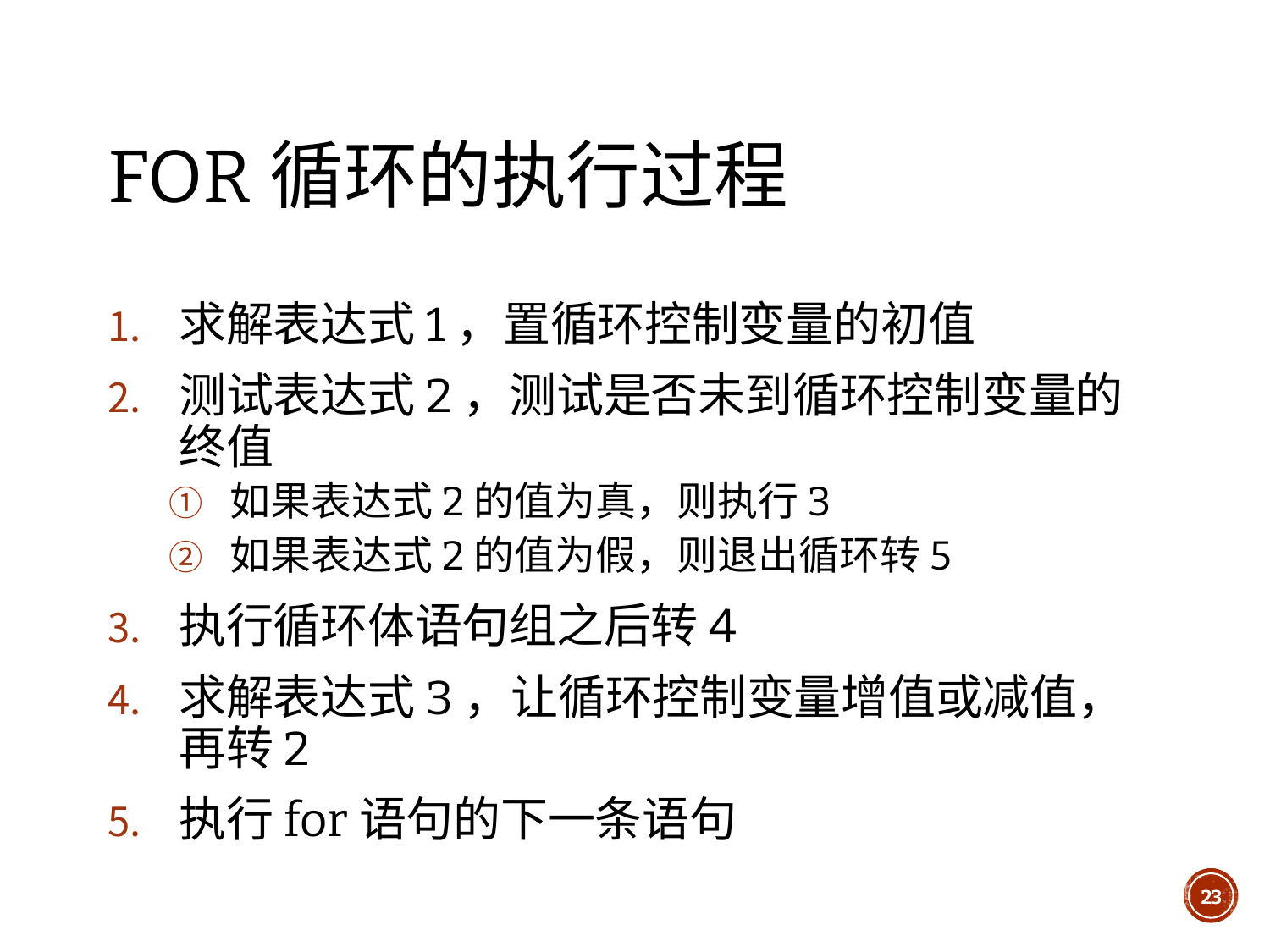

# for循环的执行过程
求解表达式1，置循环控制变量的初值
测试表达式2，测试是否未到循环控制变量的终值
如果表达式2的值为真，则执行3
如果表达式2的值为假，则退出循环转5
执行循环体语句组之后转4
求解表达式3，让循环控制变量增值或减值，再转2
执行for语句的下一条语句
23